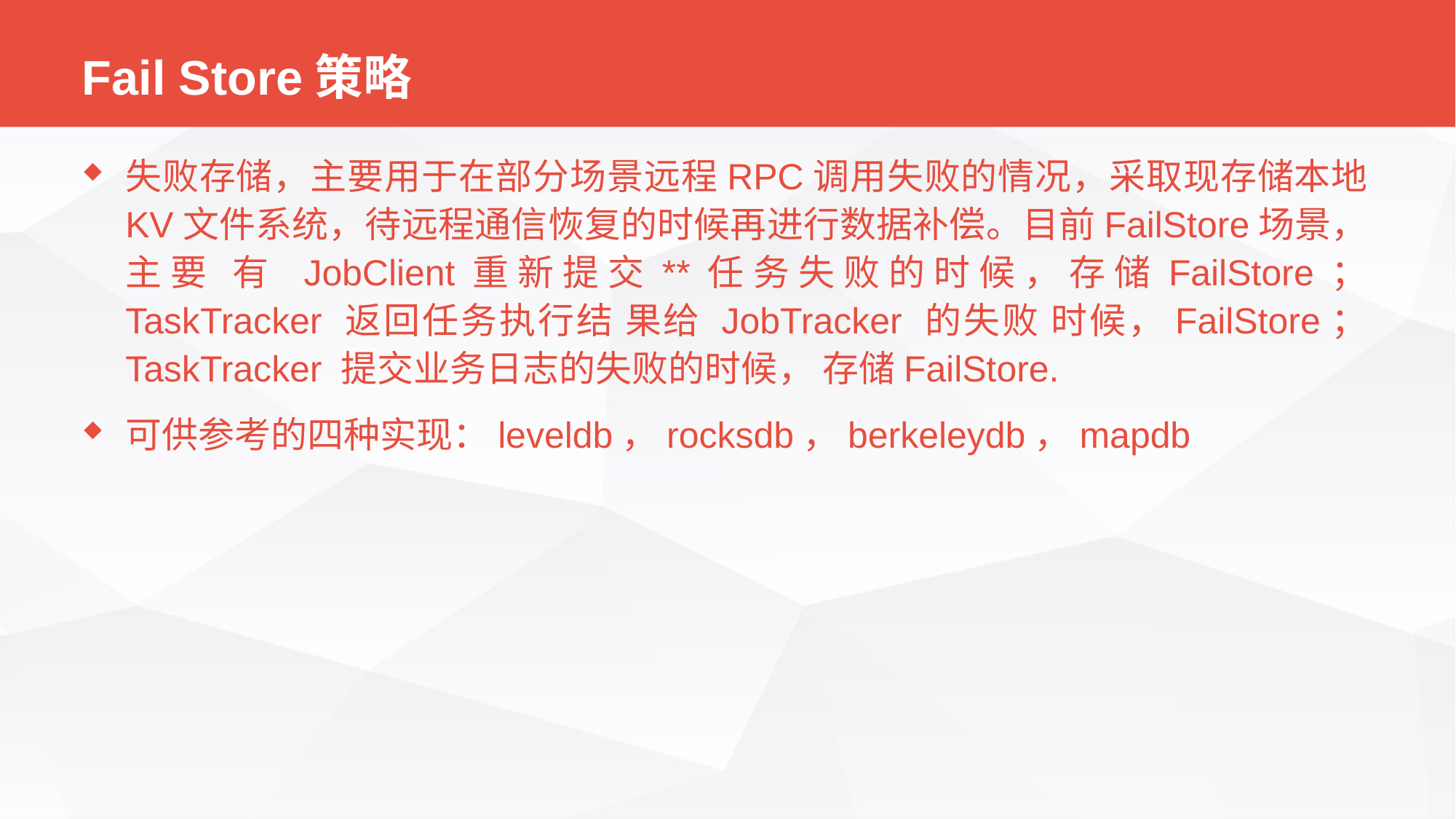

# Fail Store策略
失败存储，主要用于在部分场景远程RPC调用失败的情况，采取现存储本地 KV文件系统，待远程通信恢复的时候再进行数据补偿。目前FailStore场景，主要 有 JobClient重新提交**任务失败的时候，存储FailStore； TaskTracker 返回任务执行结 果给 JobTracker 的失败 时候，FailStore； TaskTracker 提交业务日志的失败的时候， 存储FailStore.
可供参考的四种实现：leveldb，rocksdb，berkeleydb，mapdb